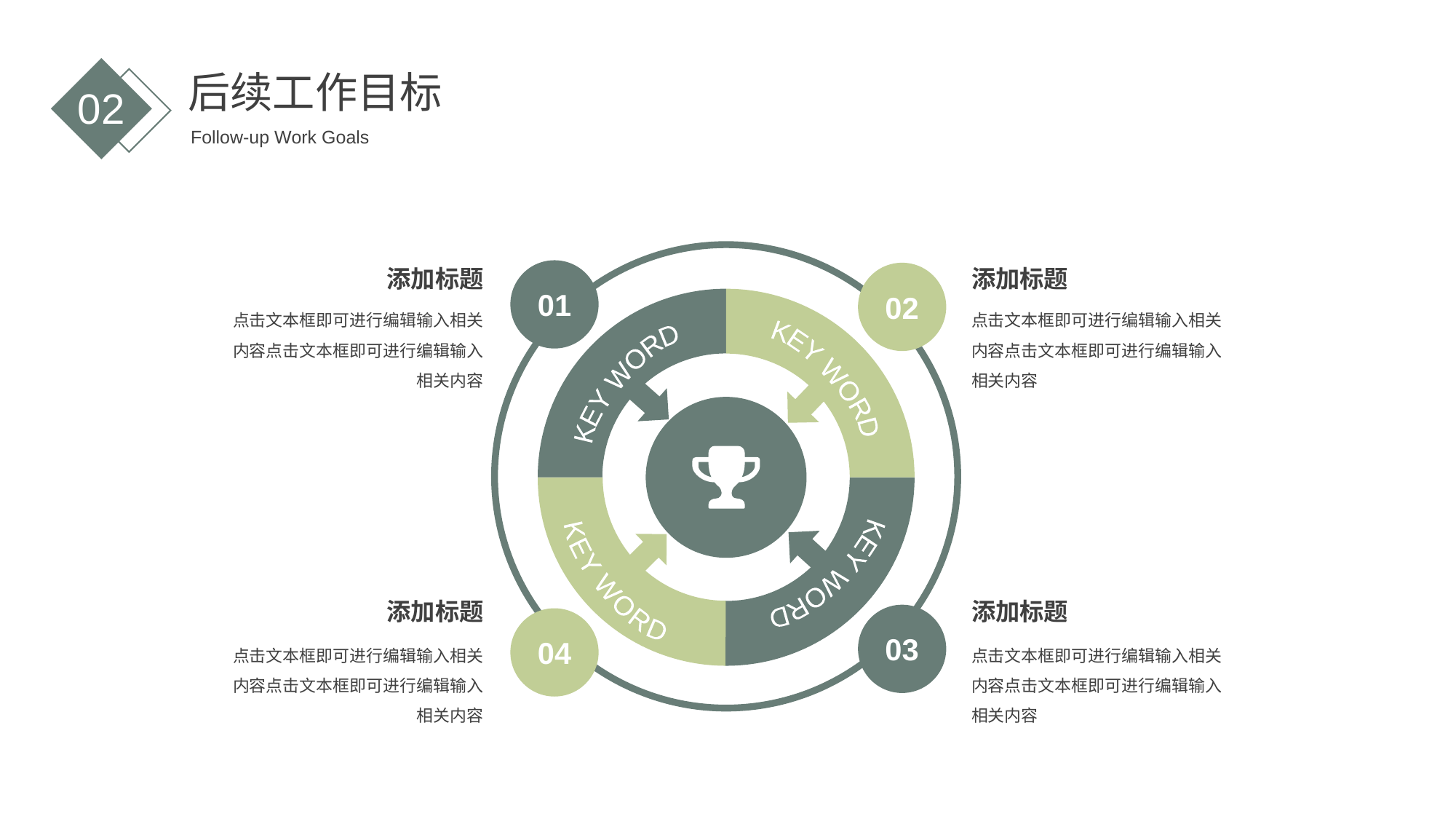

02
后续工作目标
Follow-up Work Goals

01
02

KEY WORD
KEY WORD

KEY WORD
KEY WORD
03
04
添加标题
添加标题
点击文本框即可进行编辑输入相关内容点击文本框即可进行编辑输入相关内容
点击文本框即可进行编辑输入相关内容点击文本框即可进行编辑输入相关内容
添加标题
添加标题
点击文本框即可进行编辑输入相关内容点击文本框即可进行编辑输入相关内容
点击文本框即可进行编辑输入相关内容点击文本框即可进行编辑输入相关内容